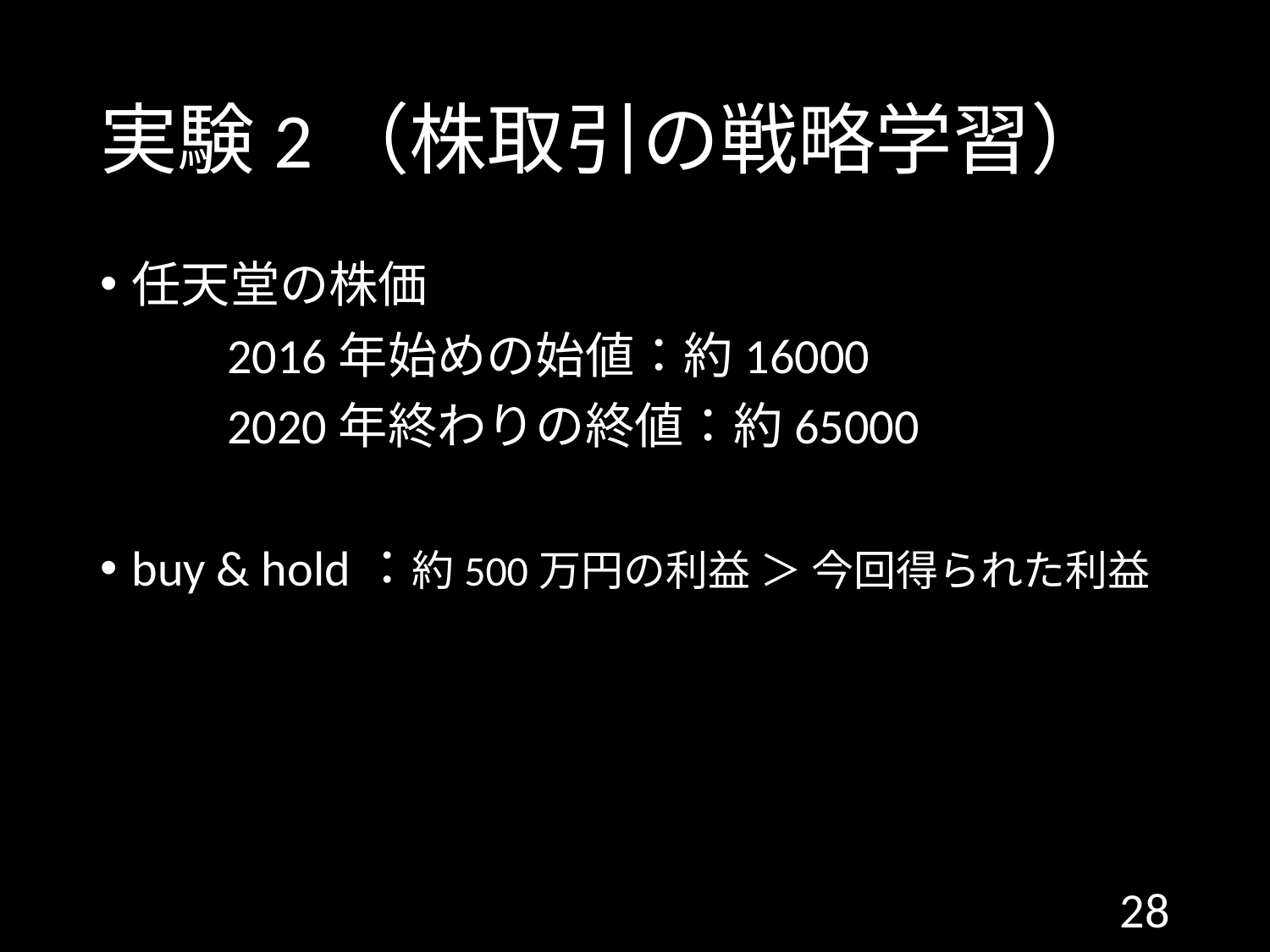

# 実験2（株取引の戦略学習）
任天堂の株価
	2016年始めの始値：約16000
	2020年終わりの終値：約65000

buy & hold：約500万円の利益 ＞ 今回得られた利益
28